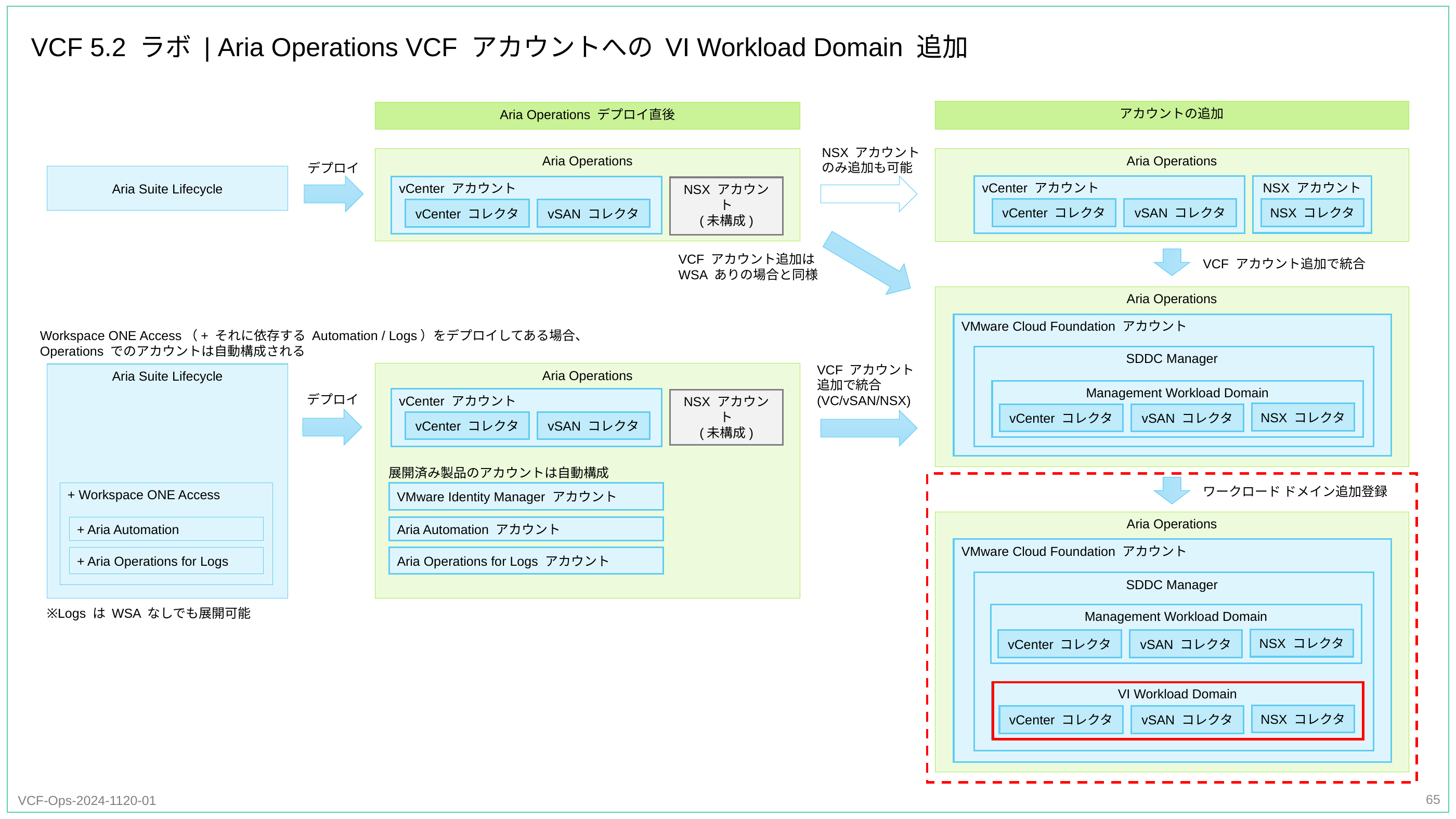

# VCF 5.2 ラボ | Aria Operations VCF アカウントへの VI Workload Domain 追加

65